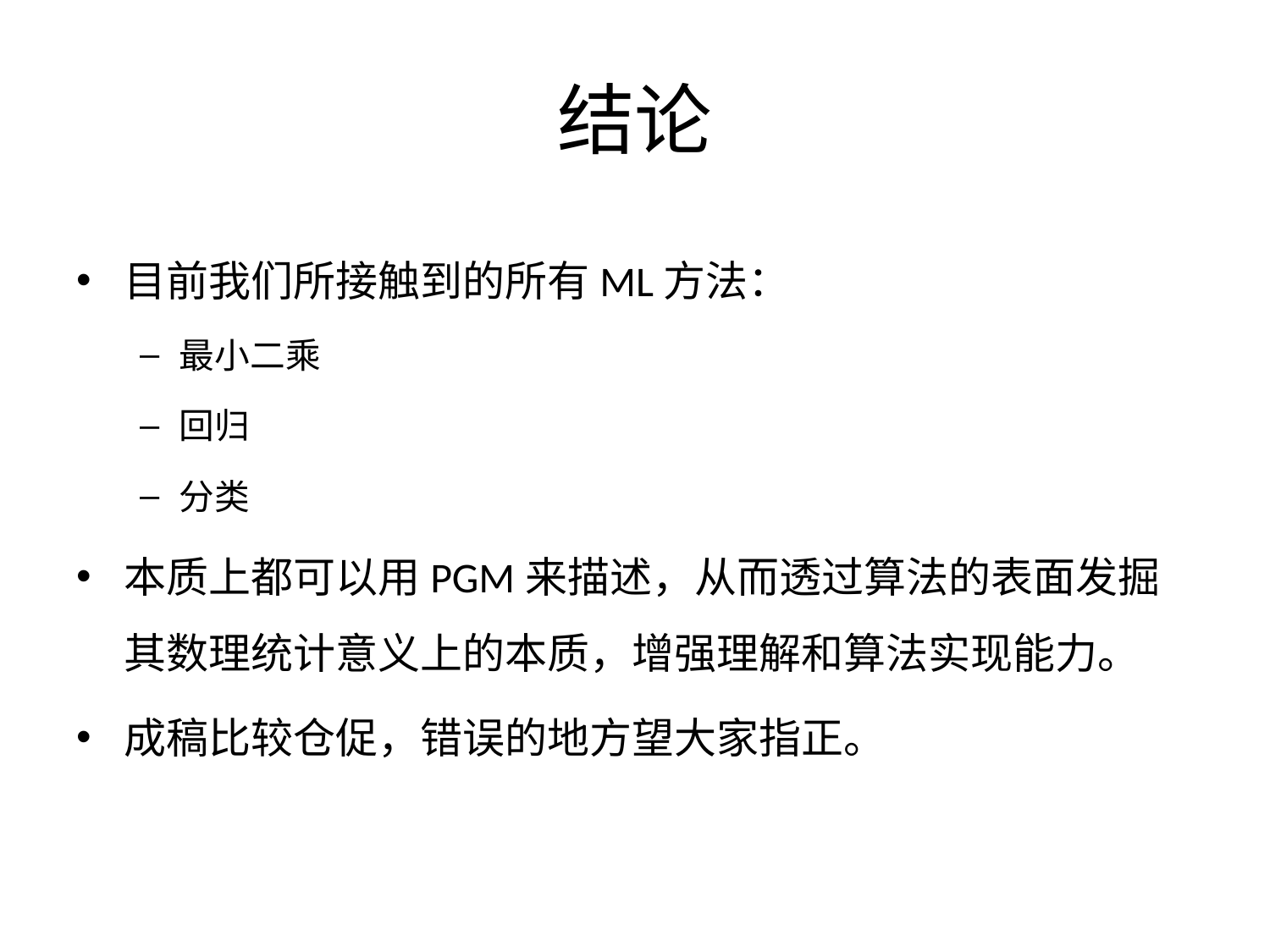

# 结论
目前我们所接触到的所有ML方法：
最小二乘
回归
分类
本质上都可以用PGM来描述，从而透过算法的表面发掘其数理统计意义上的本质，增强理解和算法实现能力。
成稿比较仓促，错误的地方望大家指正。